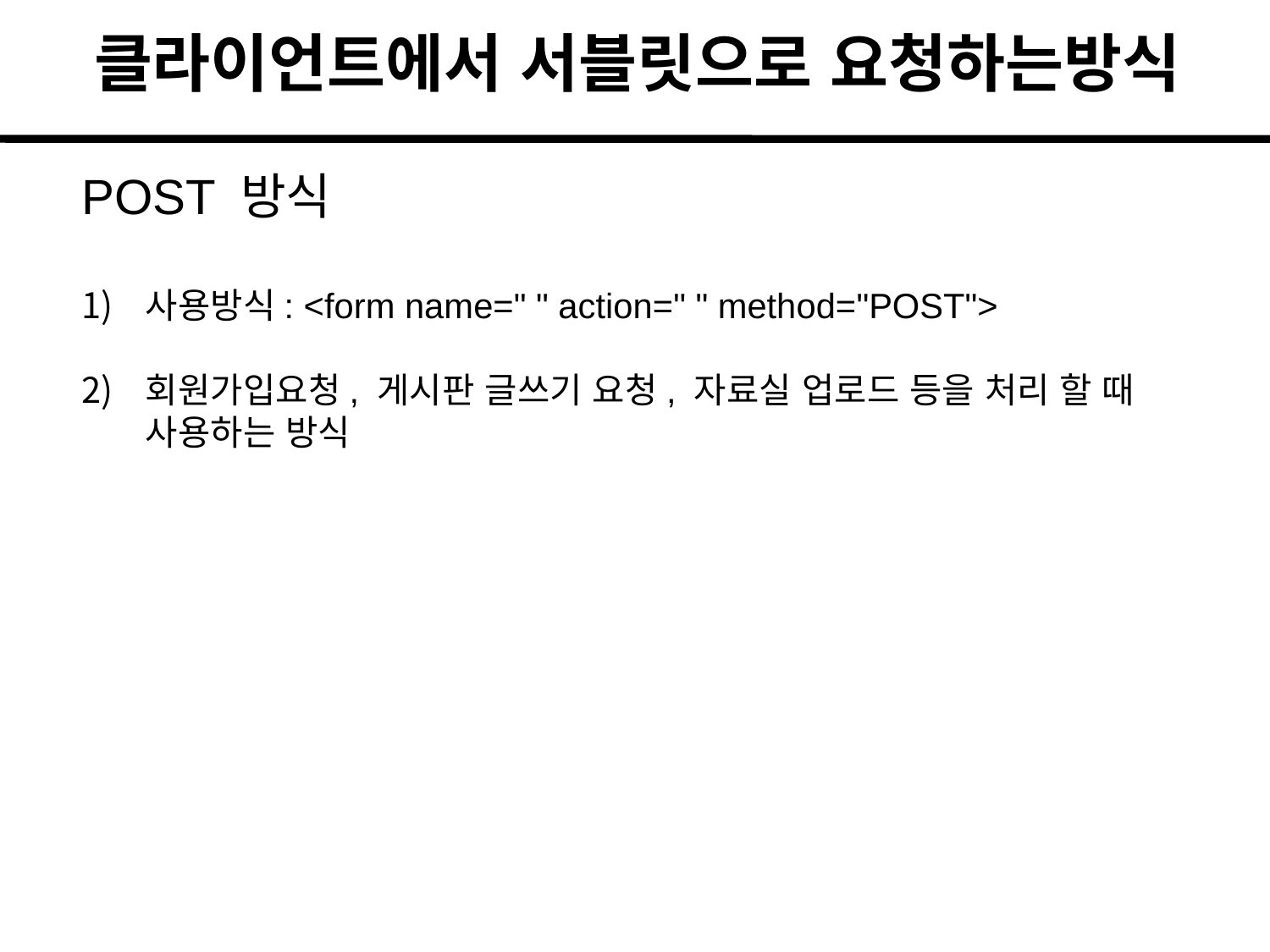

클라이언트에서 서블릿으로 요청하는방식
POST 방식

사용방식: <form name=" " action=" " method="POST">

회원가입요청, 게시판 글쓰기 요청, 자료실 업로드 등을 처리 할 때 사용하는 방식